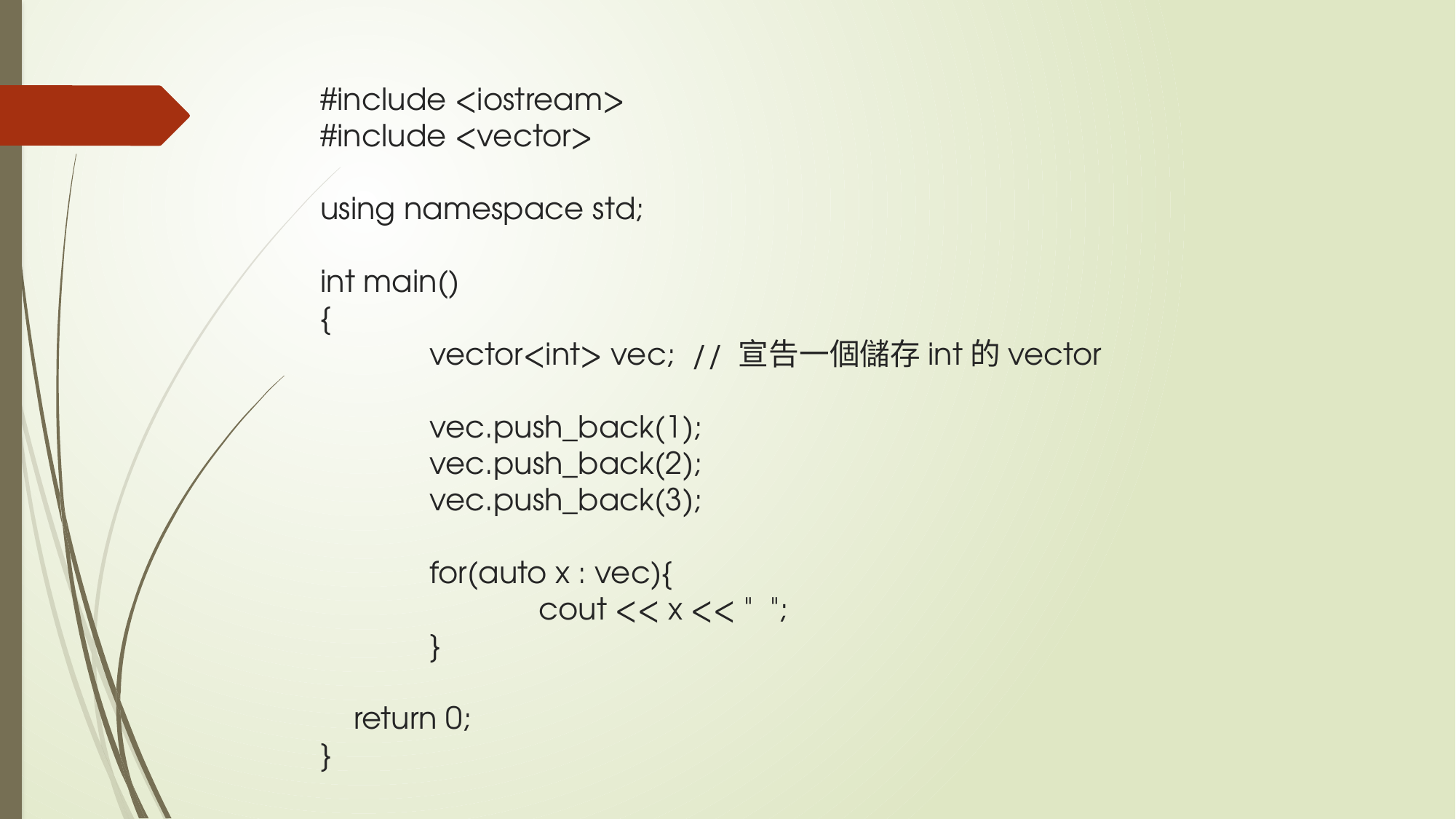

# #include <iostream> #include <vector> using namespace std; int main() { vector<int> vec;  // 宣告一個儲存int的vector vec.push_back(1); vec.push_back(2); vec.push_back(3); for(auto x : vec){ cout << x << "  "; } return 0; }